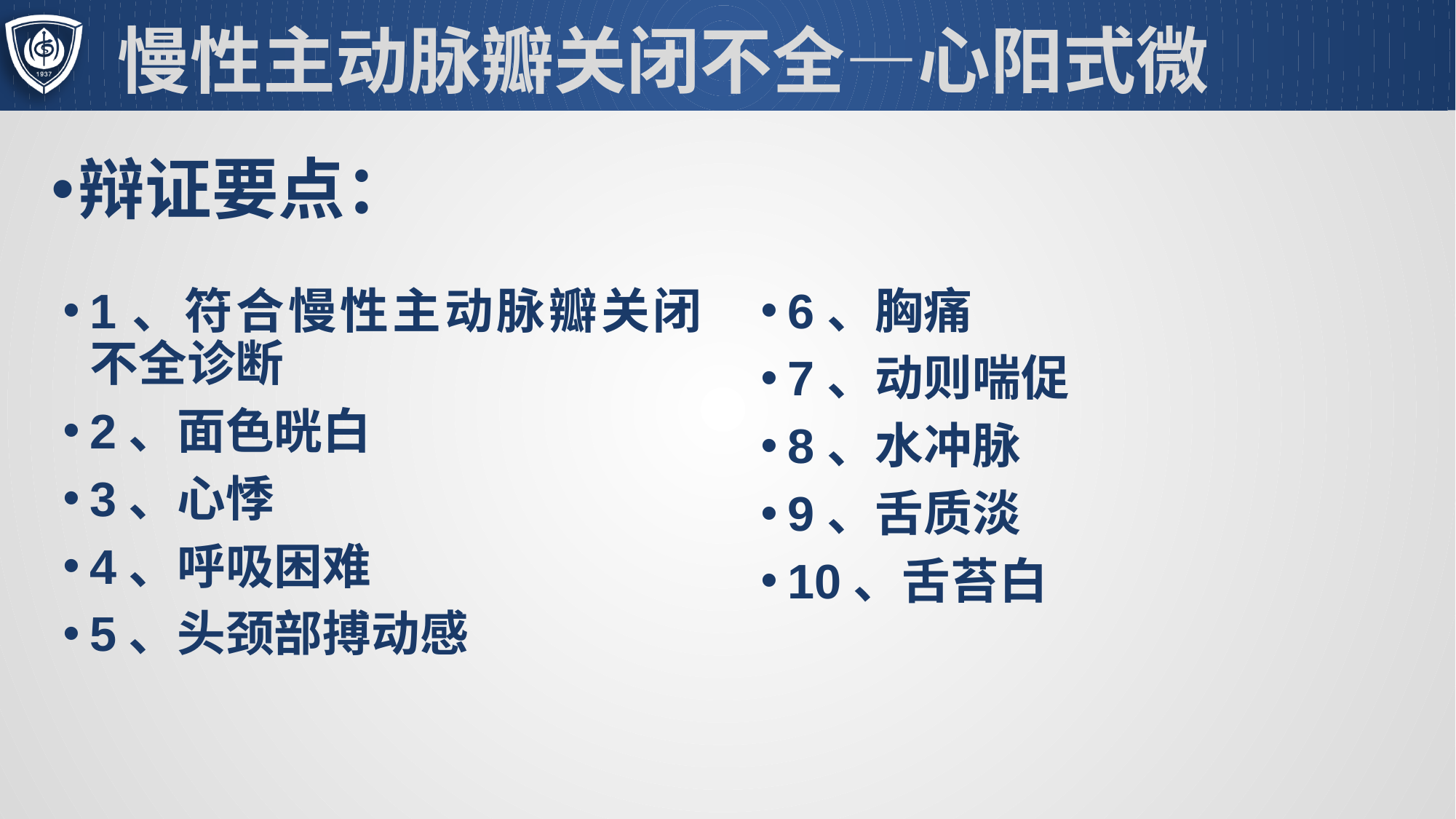

# 慢性主动脉瓣关闭不全—心阳式微
辩证要点：

6、胸痛
7、动则喘促
8、水冲脉
9、舌质淡
10、舌苔白
1、符合慢性主动脉瓣关闭不全诊断
2、面色晄白
3、心悸
4、呼吸困难
5、头颈部搏动感